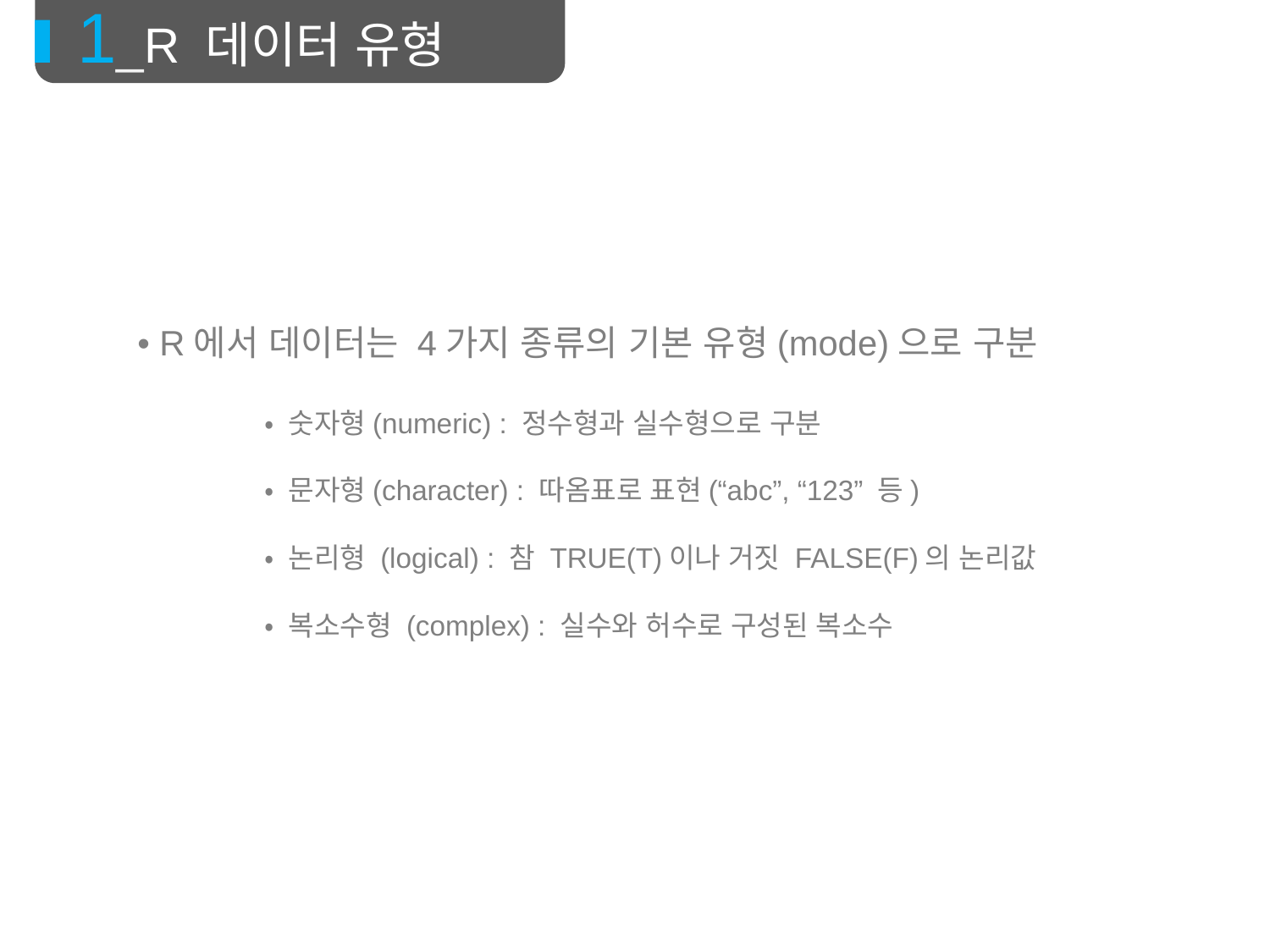

1_R 데이터 유형

• R에서 데이터는 4가지 종류의 기본 유형(mode)으로 구분

	• 숫자형(numeric) : 정수형과 실수형으로 구분

	• 문자형(character) : 따옴표로 표현(“abc”, “123” 등)

	• 논리형 (logical) : 참 TRUE(T)이나 거짓 FALSE(F)의 논리값

	• 복소수형 (complex) : 실수와 허수로 구성된 복소수